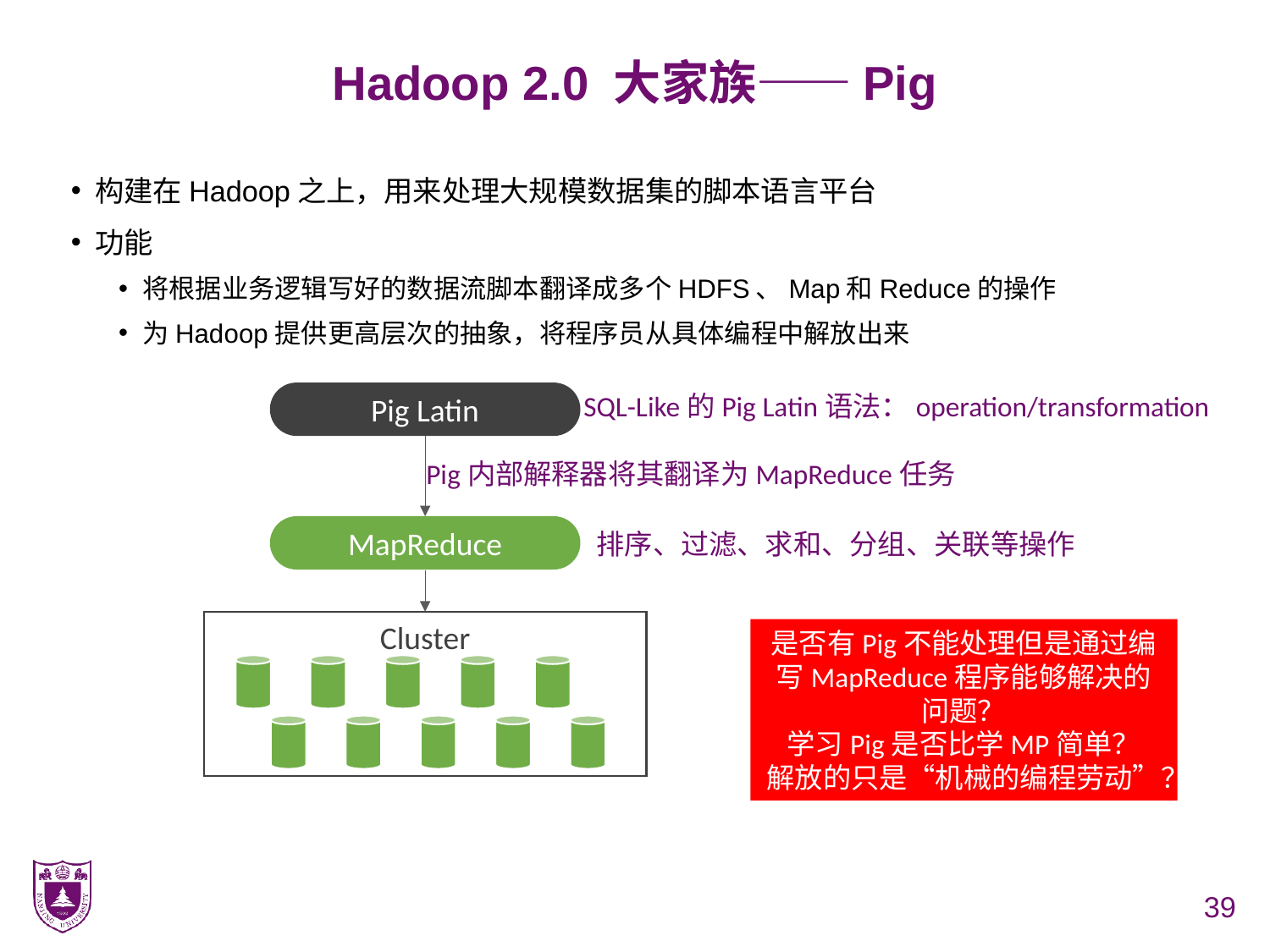

# Hadoop 2.0 大家族——Pig
构建在Hadoop之上，用来处理大规模数据集的脚本语言平台
功能
将根据业务逻辑写好的数据流脚本翻译成多个HDFS、Map和Reduce的操作
为Hadoop提供更高层次的抽象，将程序员从具体编程中解放出来

Pig Latin
MapReduce
Cluster

SQL-Like的Pig Latin语法：operation/transformation
Pig内部解释器将其翻译为MapReduce任务
排序、过滤、求和、分组、关联等操作
是否有Pig不能处理但是通过编写MapReduce程序能够解决的问题？
学习Pig是否比学MP简单？
解放的只是“机械的编程劳动”？
39